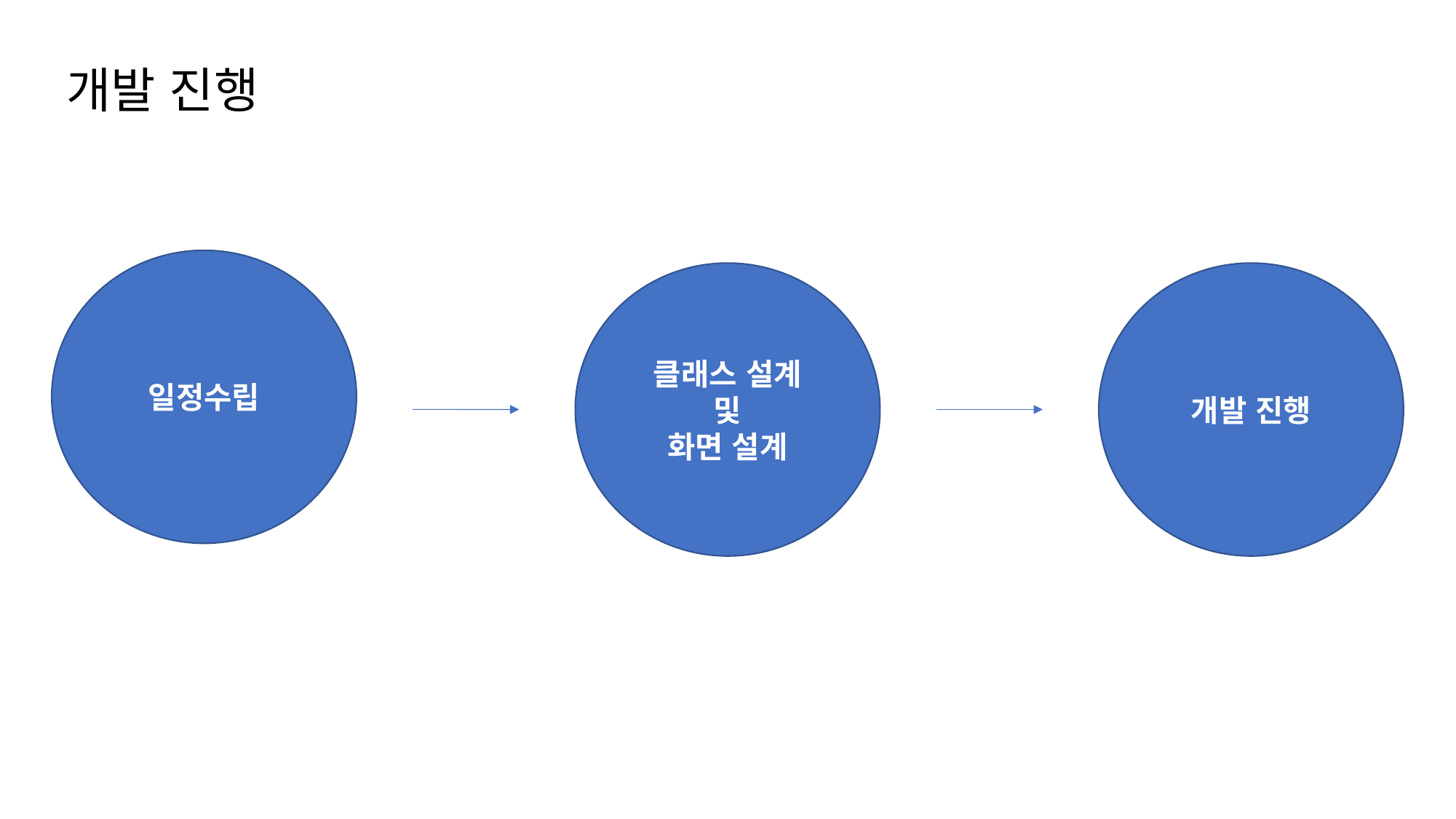

개발 진행
일정수립
개발 진행
클래스 설계
및
화면 설계